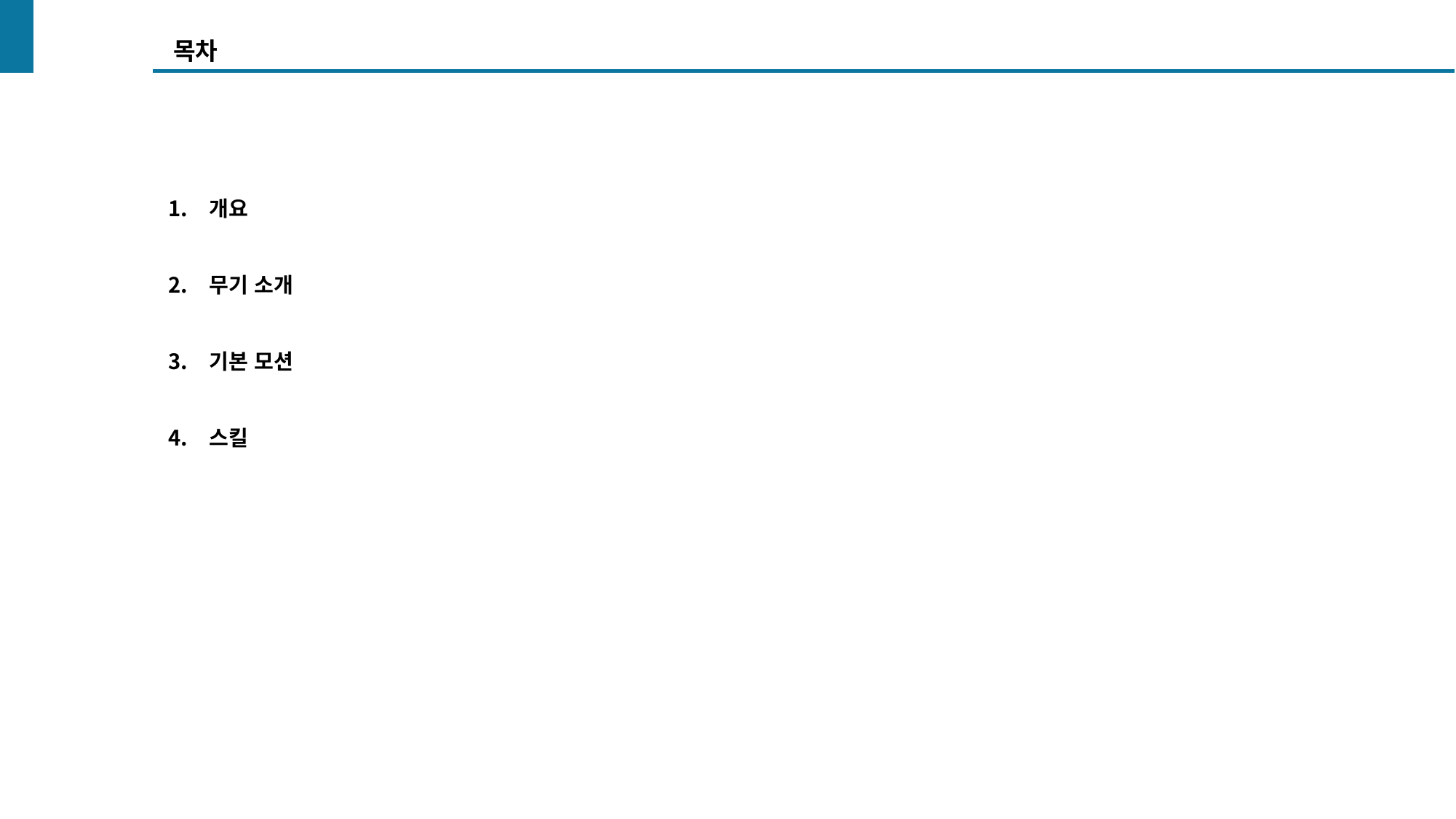

목차
개요

무기 소개

기본 모션

스킬